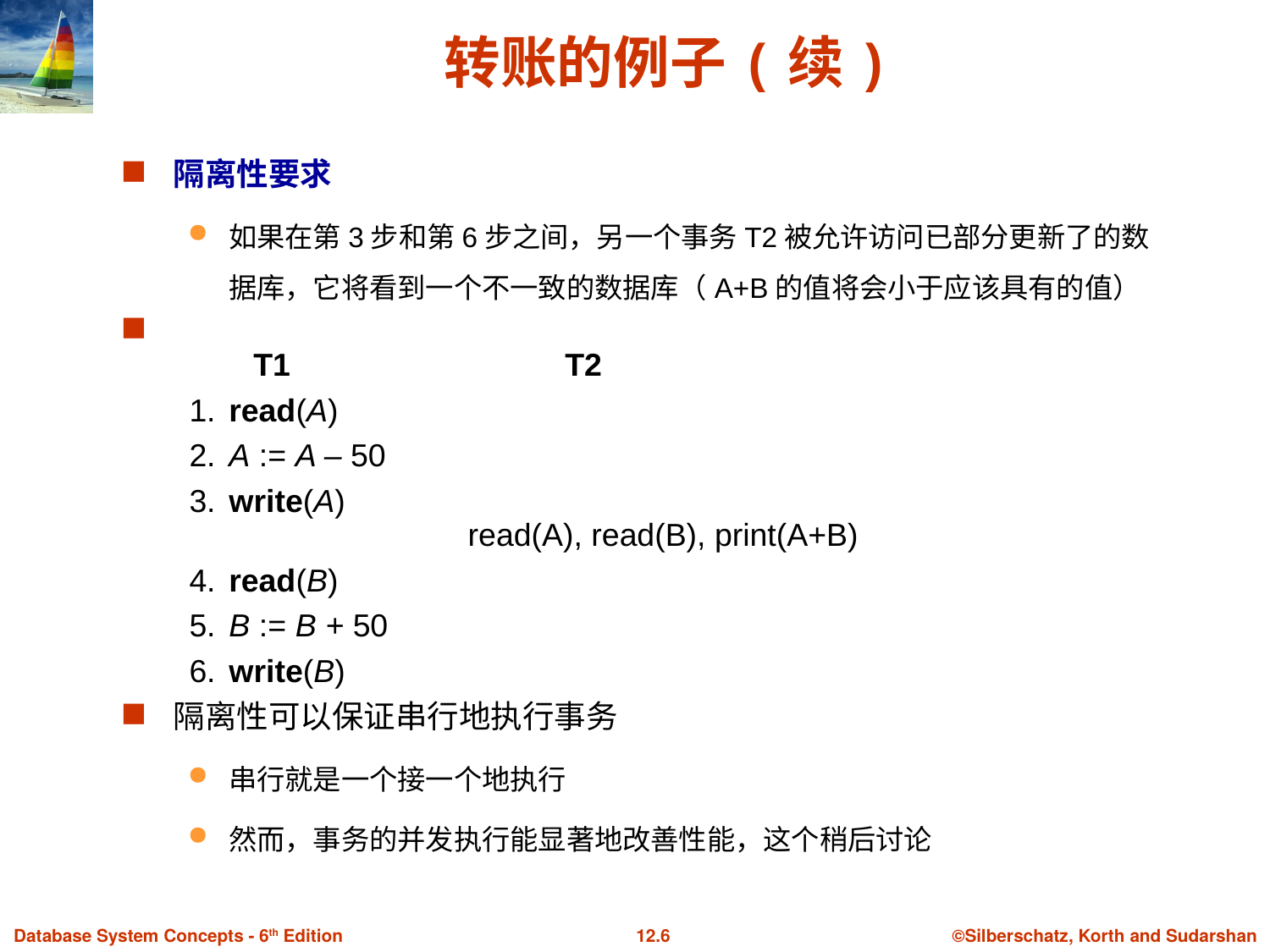

# 转账的例子(续)
隔离性要求
如果在第3步和第6步之间，另一个事务T2被允许访问已部分更新了的数据库，它将看到一个不一致的数据库（A+B的值将会小于应该具有的值）
         T1                               T2
1.	read(A)
2.	A := A – 50
3.	write(A)
                           read(A), read(B), print(A+B)
4.	read(B)
5.	B := B + 50
6.	write(B)
隔离性可以保证串行地执行事务
串行就是一个接一个地执行
然而，事务的并发执行能显著地改善性能，这个稍后讨论